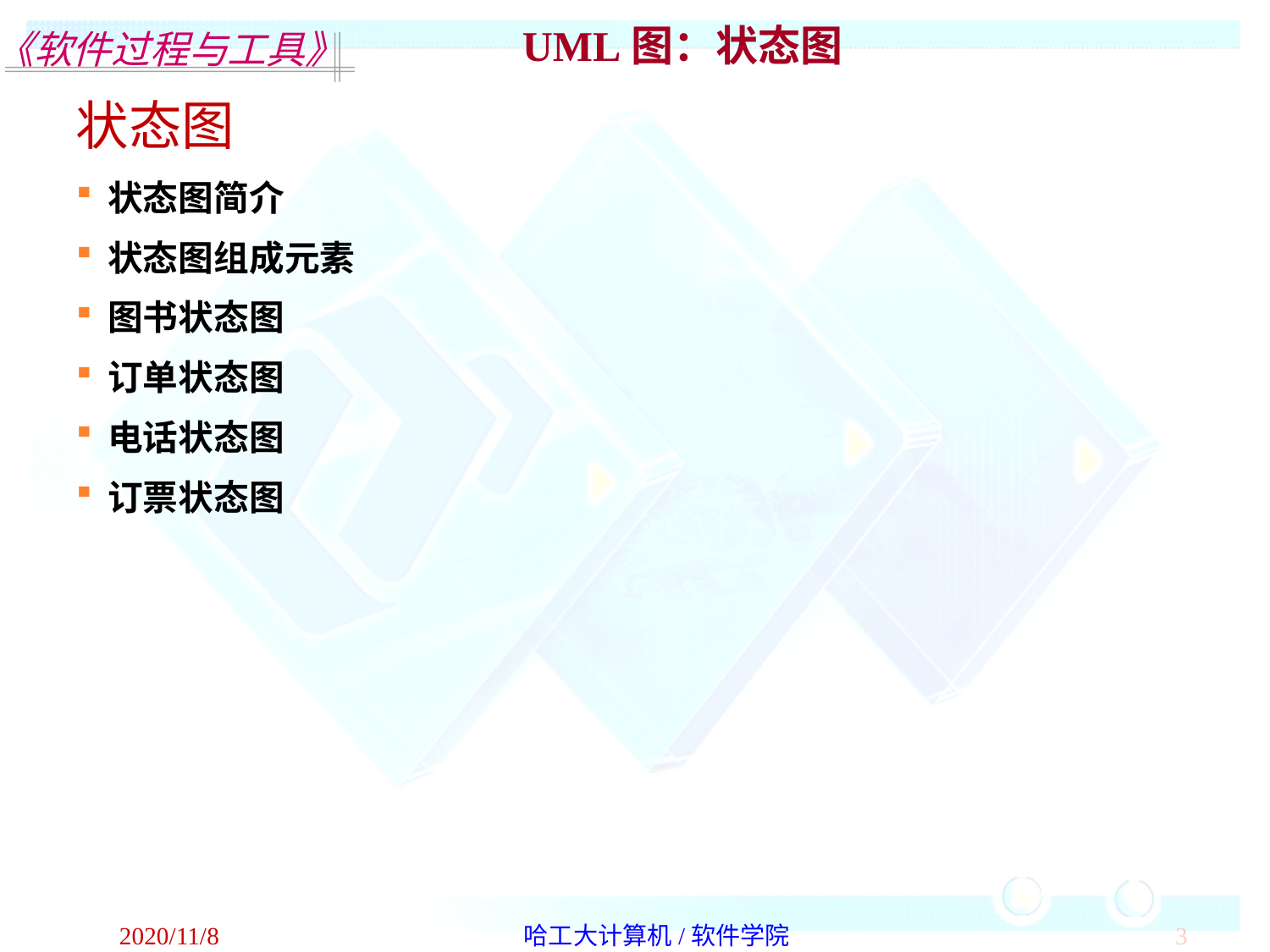

UML图：状态图
状态图
状态图简介
状态图组成元素
图书状态图
订单状态图
电话状态图
订票状态图